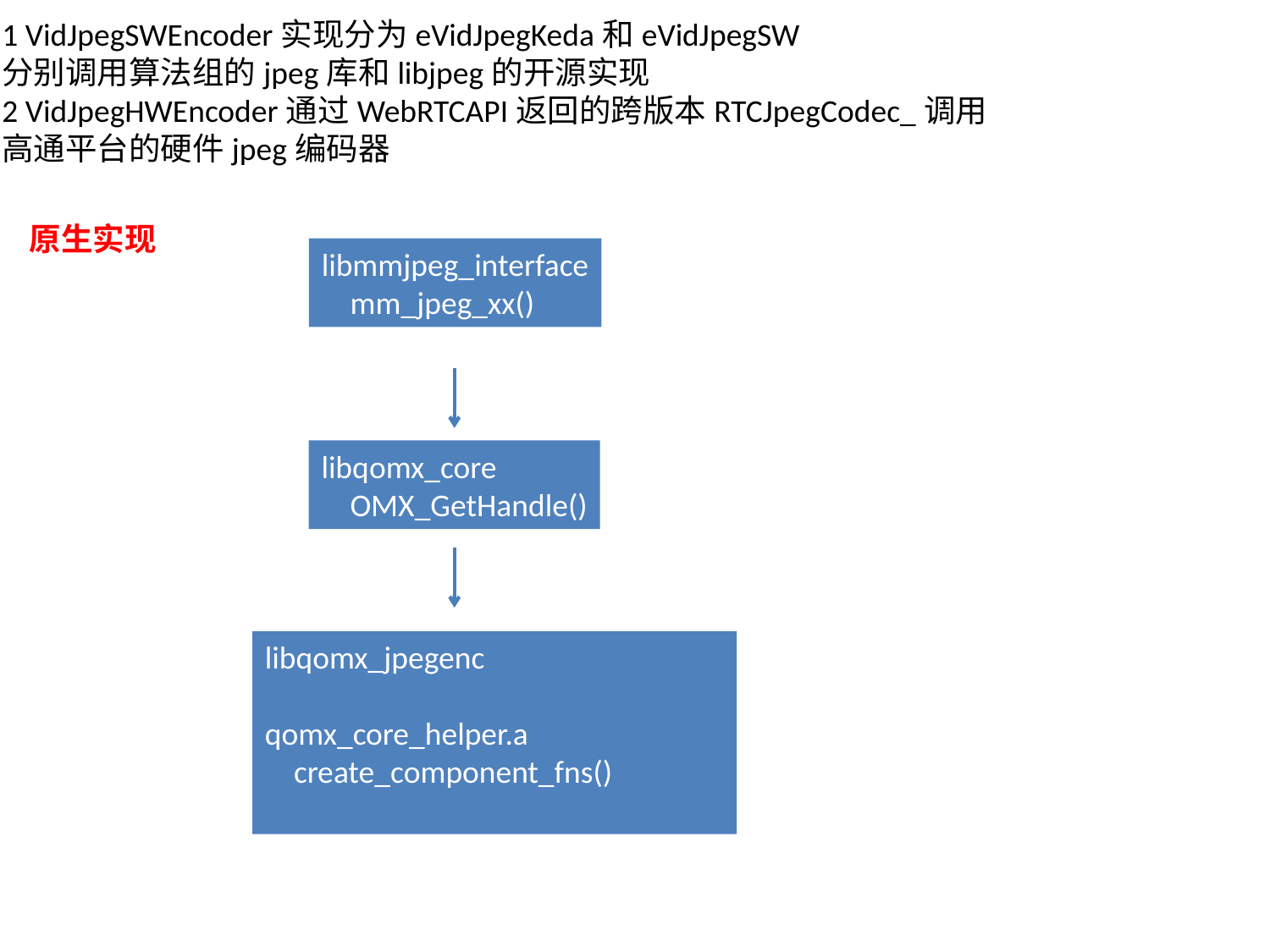

1 VidJpegSWEncoder实现分为eVidJpegKeda和eVidJpegSW
分别调用算法组的jpeg库和libjpeg的开源实现
2 VidJpegHWEncoder通过WebRTCAPI返回的跨版本RTCJpegCodec_调用
高通平台的硬件jpeg编码器
原生实现
libmmjpeg_interface
    mm_jpeg_xx()
libqomx_core
    OMX_GetHandle()
libqomx_jpegenc

qomx_core_helper.a
    create_component_fns()